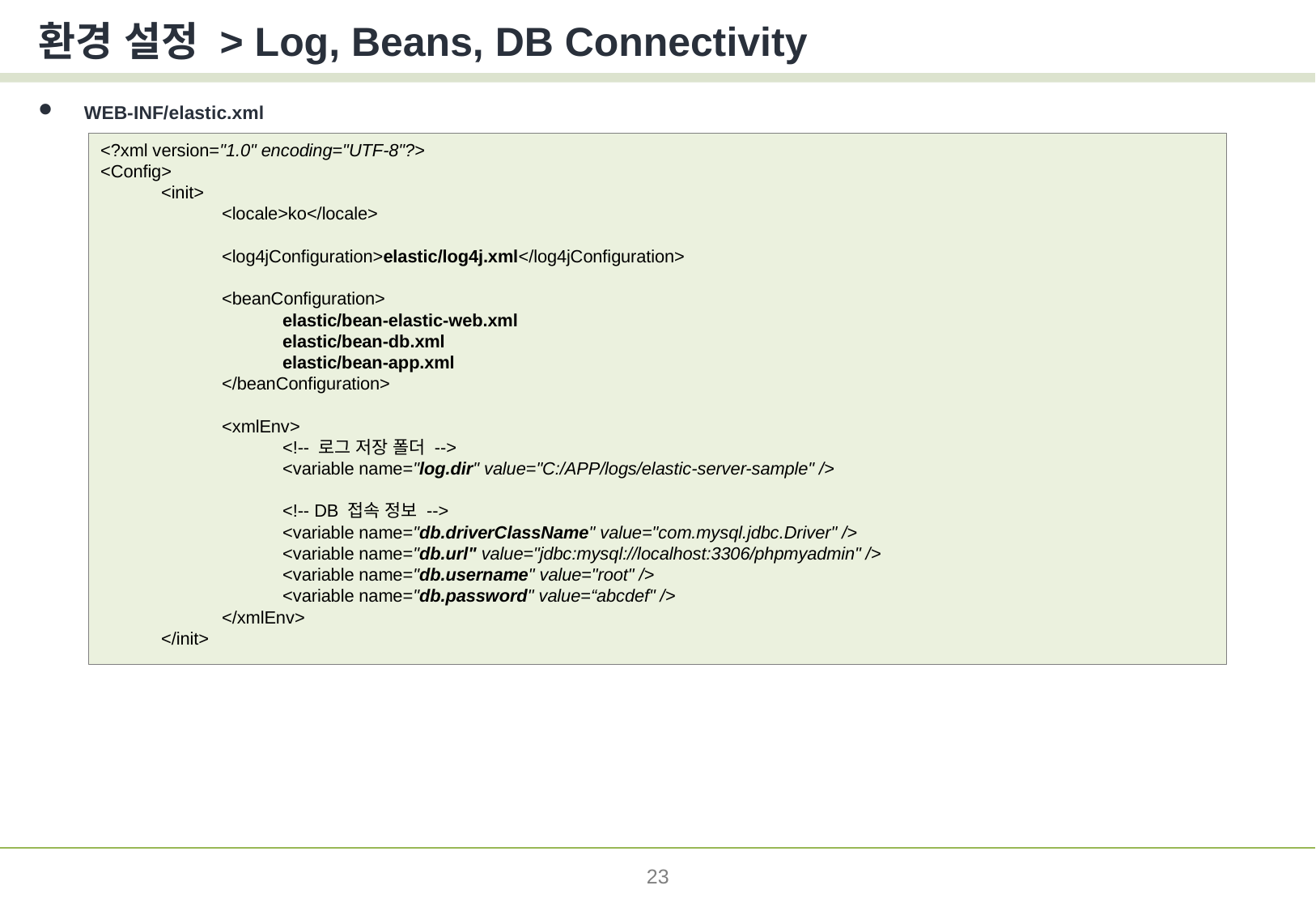

# 환경 설정 > Log, Beans, DB Connectivity
WEB-INF/elastic.xml

<?xml version="1.0" encoding="UTF-8"?>
<Config>
<init>
<locale>ko</locale>

<log4jConfiguration>elastic/log4j.xml</log4jConfiguration>

<beanConfiguration>
elastic/bean-elastic-web.xml
elastic/bean-db.xml
elastic/bean-app.xml
</beanConfiguration>

<xmlEnv>
<!-- 로그 저장 폴더 -->
<variable name="log.dir" value="C:/APP/logs/elastic-server-sample" />

<!-- DB 접속 정보 -->
<variable name="db.driverClassName" value="com.mysql.jdbc.Driver" />
<variable name="db.url" value="jdbc:mysql://localhost:3306/phpmyadmin" />
<variable name="db.username" value="root" />
<variable name="db.password" value=“abcdef" />
</xmlEnv>
</init>
23